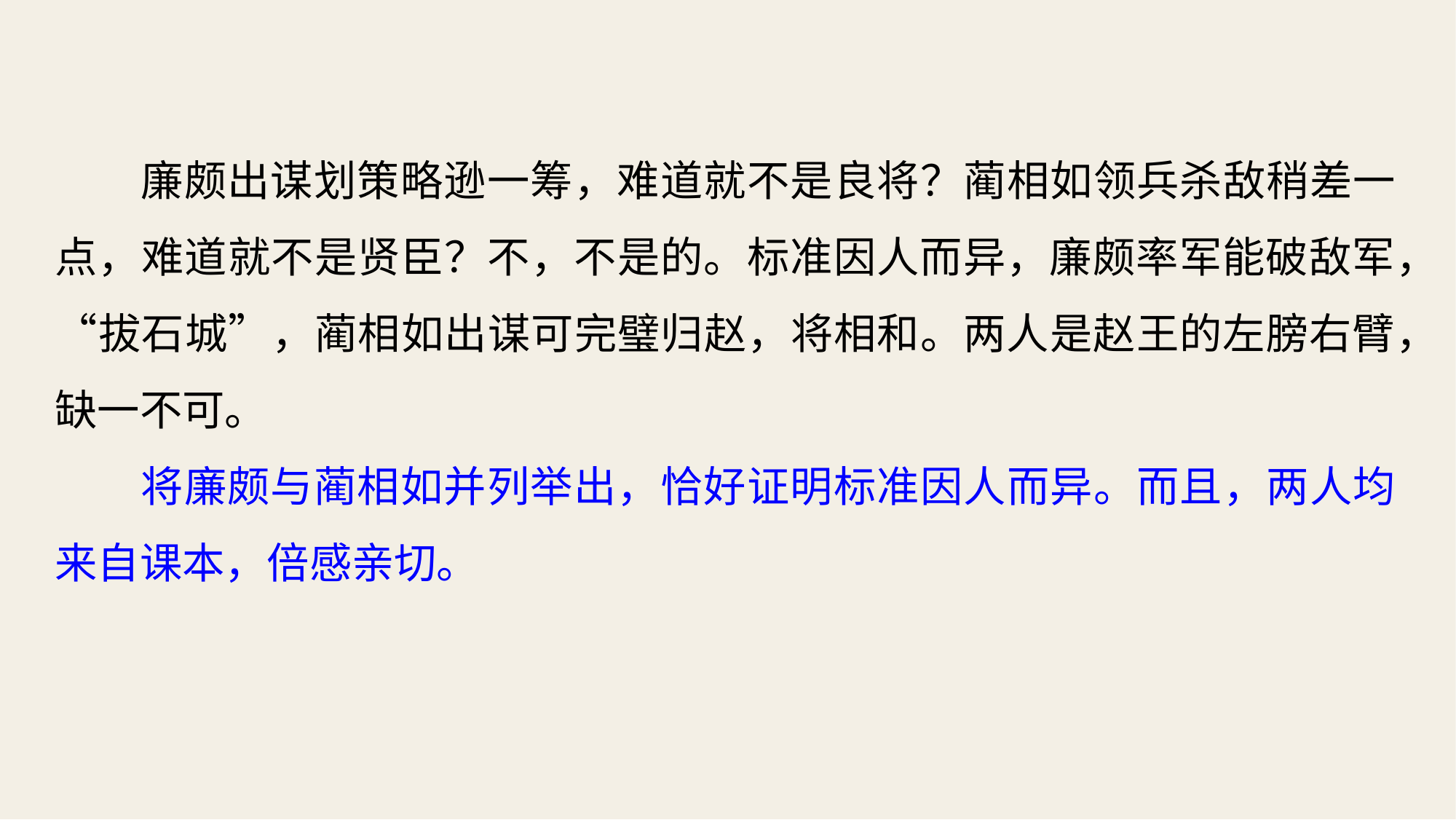

廉颇出谋划策略逊一筹，难道就不是良将？蔺相如领兵杀敌稍差一点，难道就不是贤臣？不，不是的。标准因人而异，廉颇率军能破敌军，“拔石城”，蔺相如出谋可完璧归赵，将相和。两人是赵王的左膀右臂，缺一不可。
将廉颇与蔺相如并列举出，恰好证明标准因人而异。而且，两人均来自课本，倍感亲切。